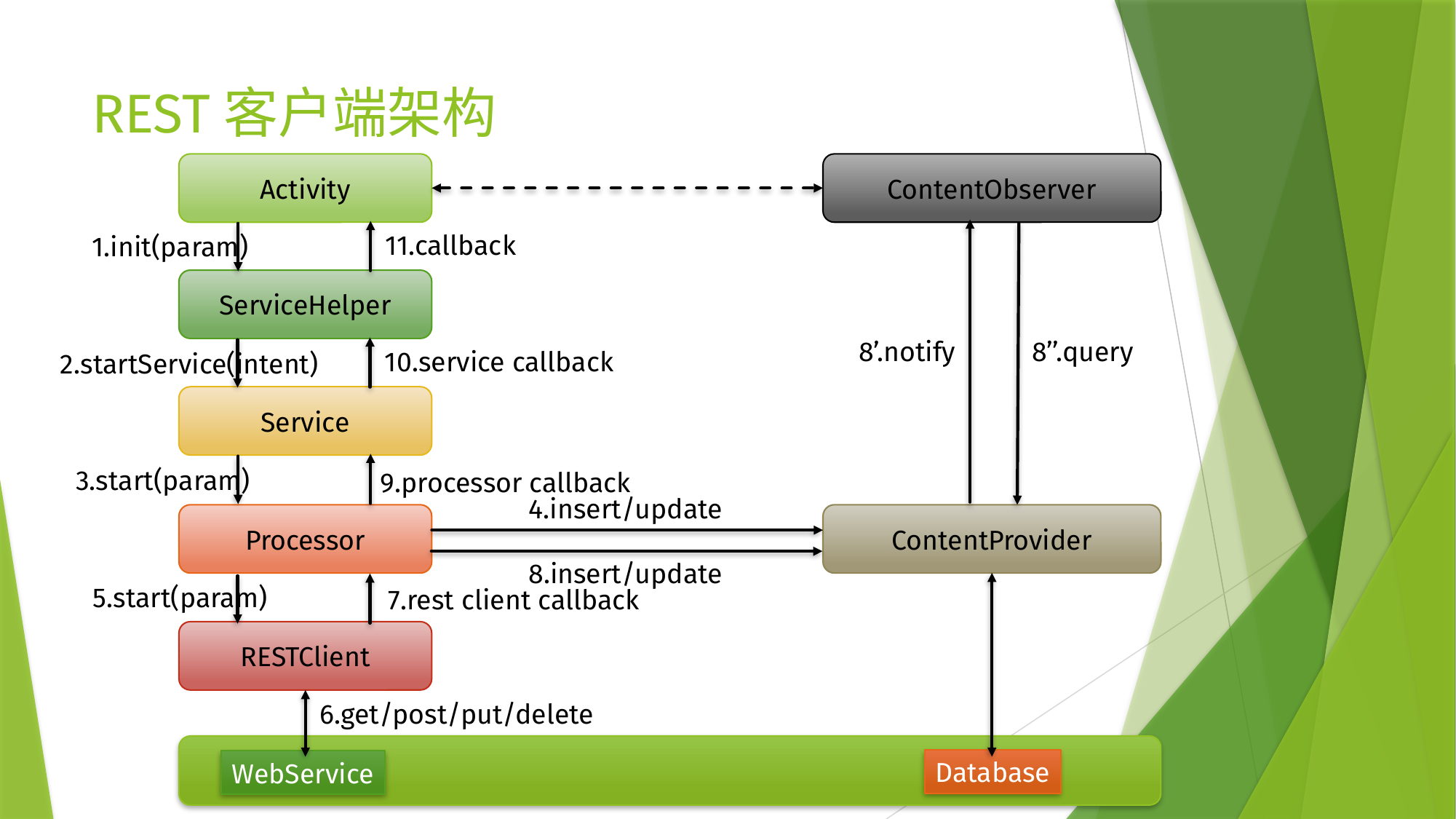

# REST客户端架构
Activity
ContentObserver
11.callback
1.init(param)
ServiceHelper
8’’.query
8’.notify
10.service callback
2.startService(intent)
Service
3.start(param)
9.processor callback
4.insert/update
Processor
ContentProvider
8.insert/update
5.start(param)
7.rest client callback
RESTClient
6.get/post/put/delete

Database
WebService